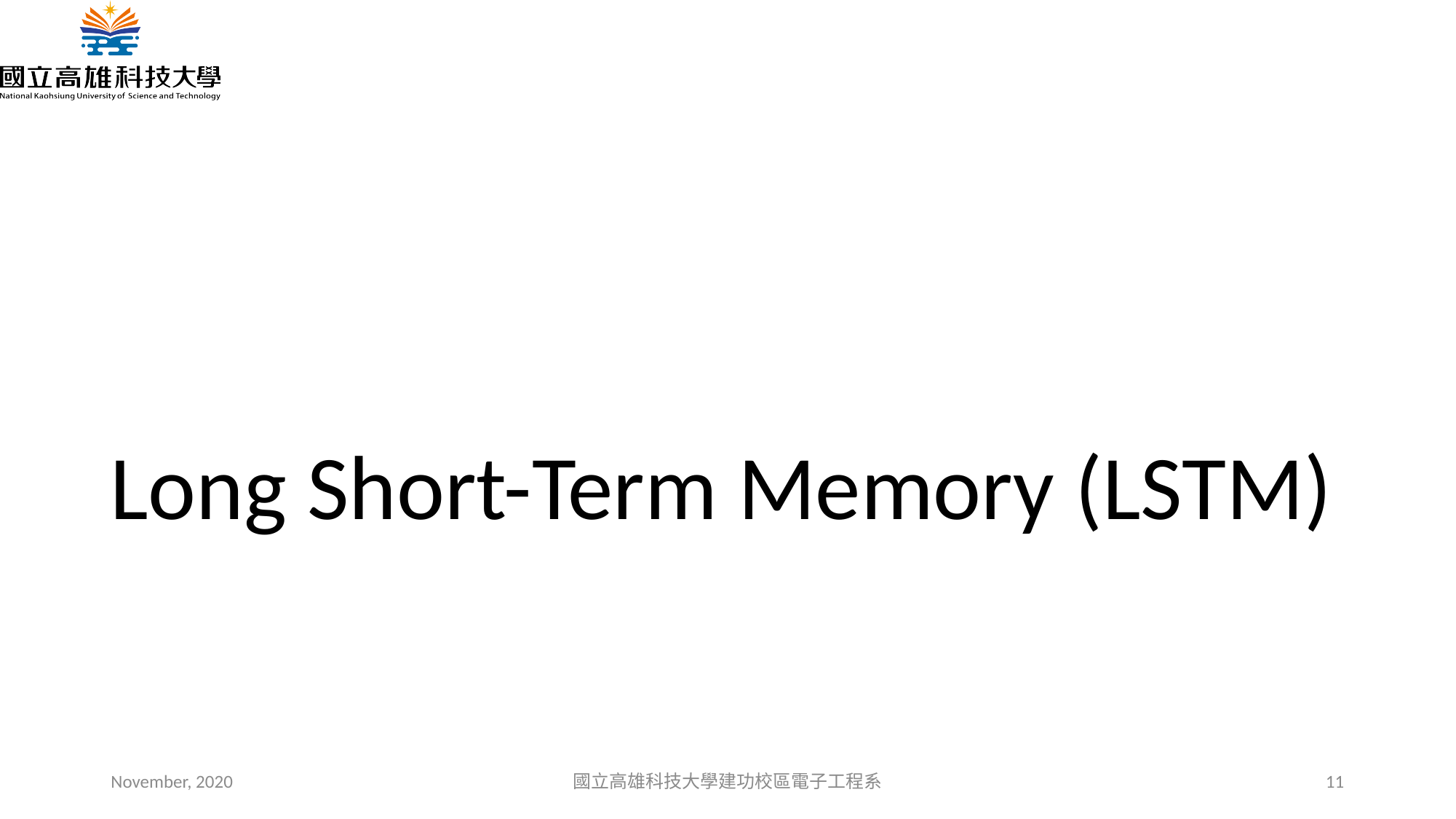

# Long Short-Term Memory (LSTM)

November, 2020
國立高雄科技大學建功校區電子工程系
11